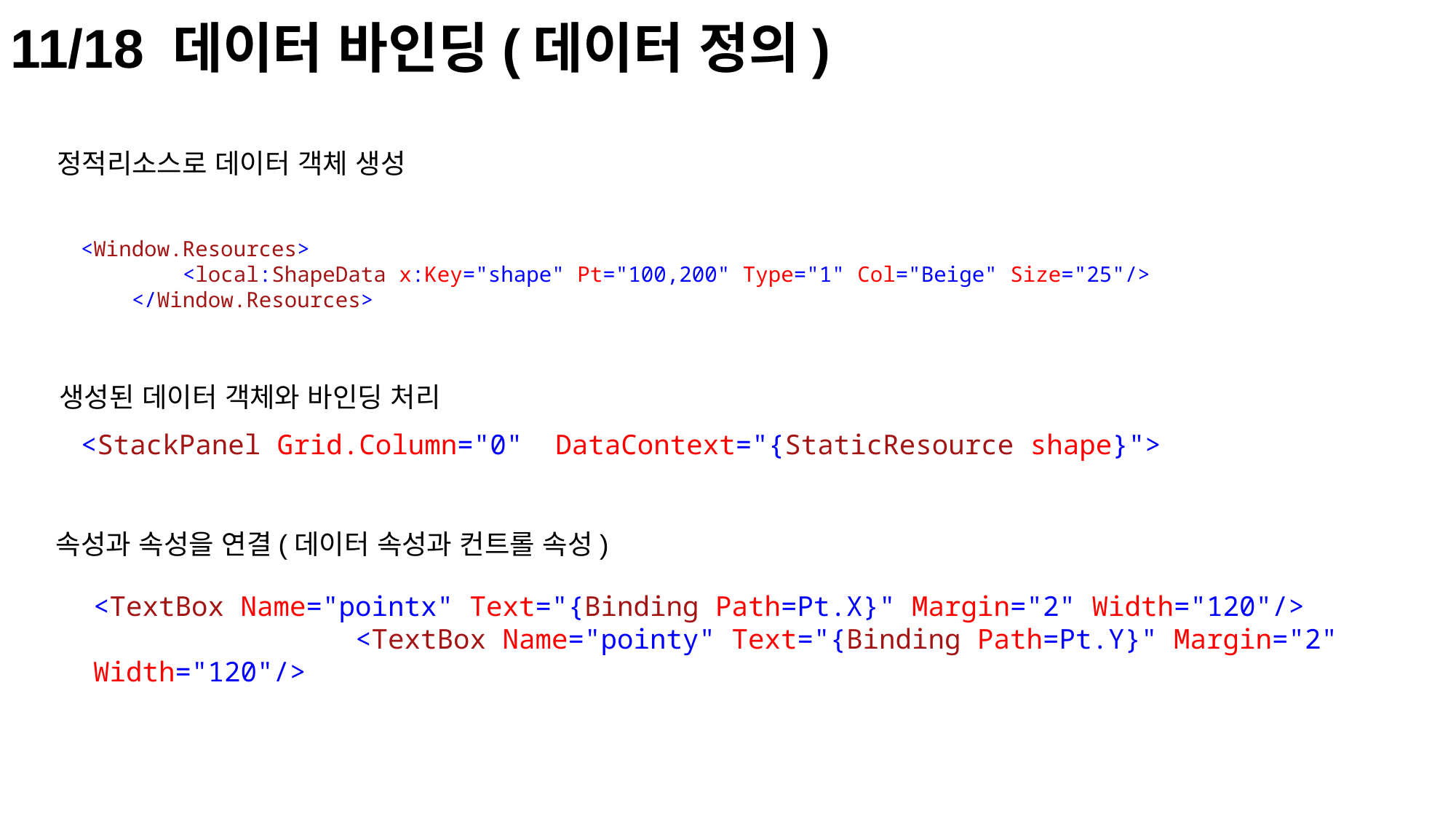

11/18 데이터 바인딩(데이터 정의)
정적리소스로 데이터 객체 생성
<Window.Resources>
        <local:ShapeData x:Key="shape" Pt="100,200" Type="1" Col="Beige" Size="25"/>
    </Window.Resources>
생성된 데이터 객체와 바인딩 처리
<StackPanel Grid.Column="0"  DataContext="{StaticResource shape}">
속성과 속성을 연결(데이터 속성과 컨트롤 속성)
<TextBox Name="pointx" Text="{Binding Path=Pt.X}" Margin="2" Width="120"/>
                <TextBox Name="pointy" Text="{Binding Path=Pt.Y}" Margin="2" Width="120"/>